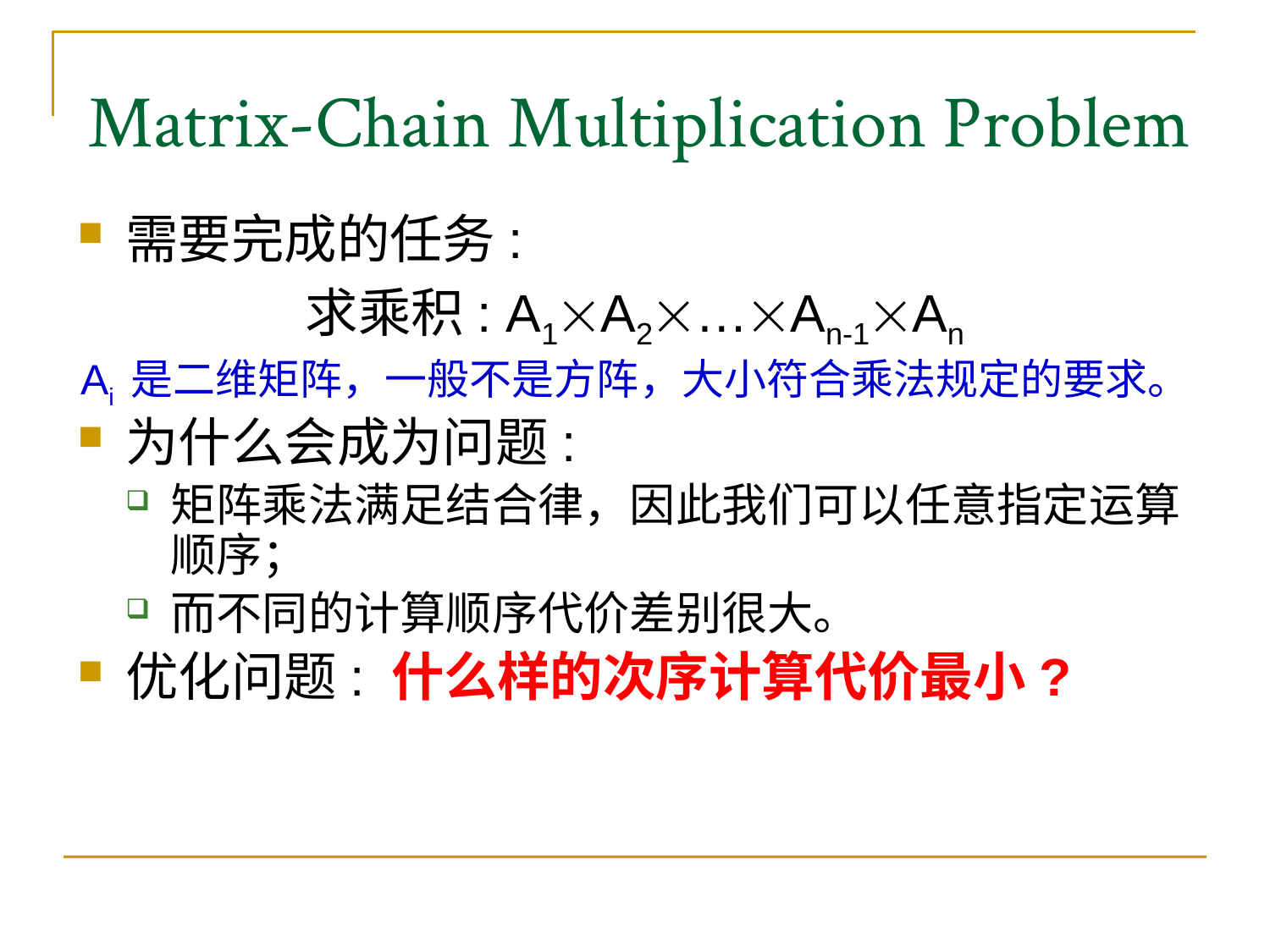

# Matrix-Chain Multiplication Problem
需要完成的任务:
求乘积: A1×A2×…×An-1×An
Ai 是二维矩阵，一般不是方阵，大小符合乘法规定的要求。
为什么会成为问题:
矩阵乘法满足结合律，因此我们可以任意指定运算顺序；
而不同的计算顺序代价差别很大。
优化问题: 什么样的次序计算代价最小?